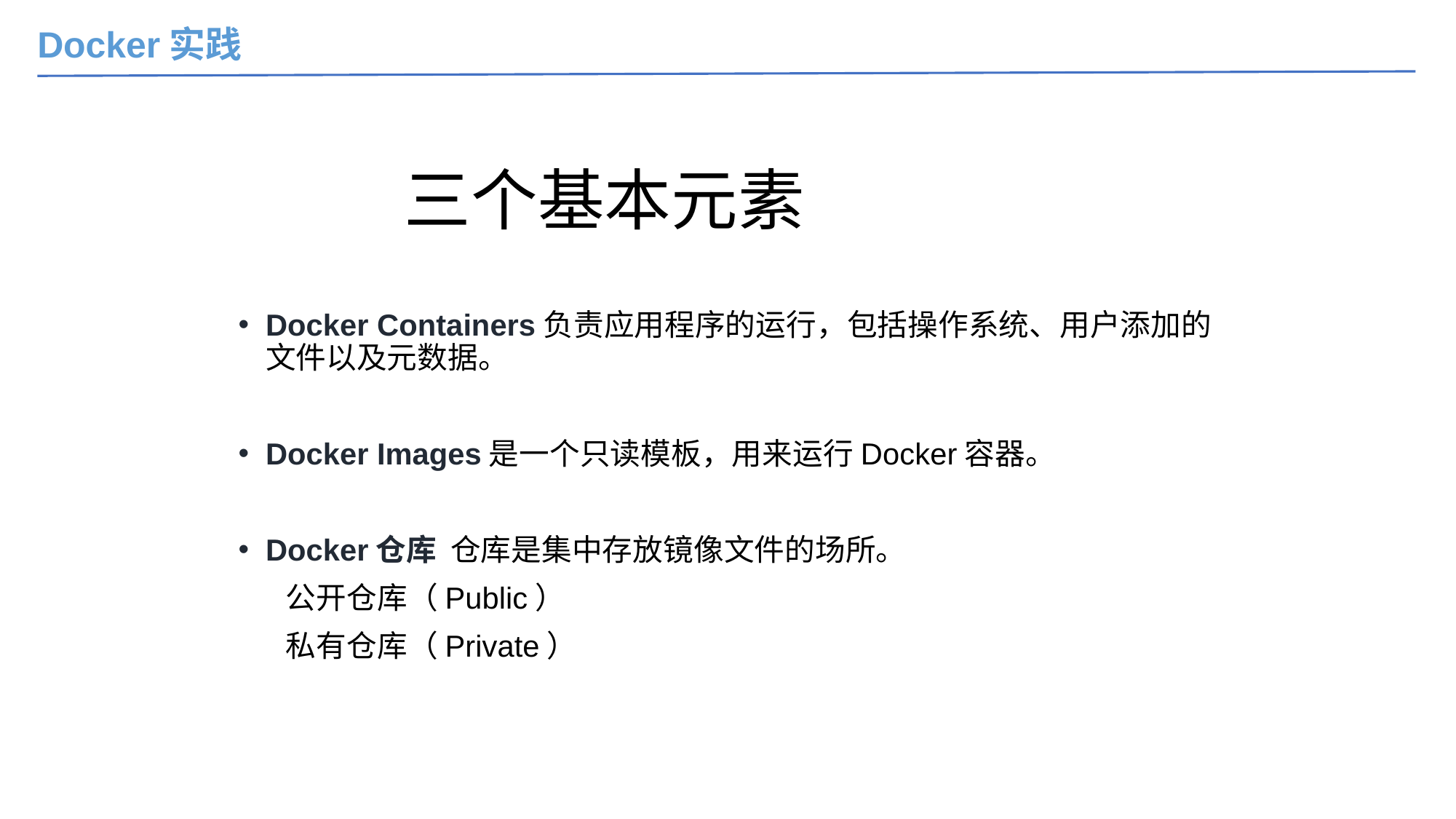

Docker实践
# 三个基本元素

Docker Containers负责应用程序的运行，包括操作系统、用户添加的文件以及元数据。

Docker Images是一个只读模板，用来运行Docker容器。

Docker仓库  仓库是集中存放镜像文件的场所。
      公开仓库（Public）
      私有仓库（Private）